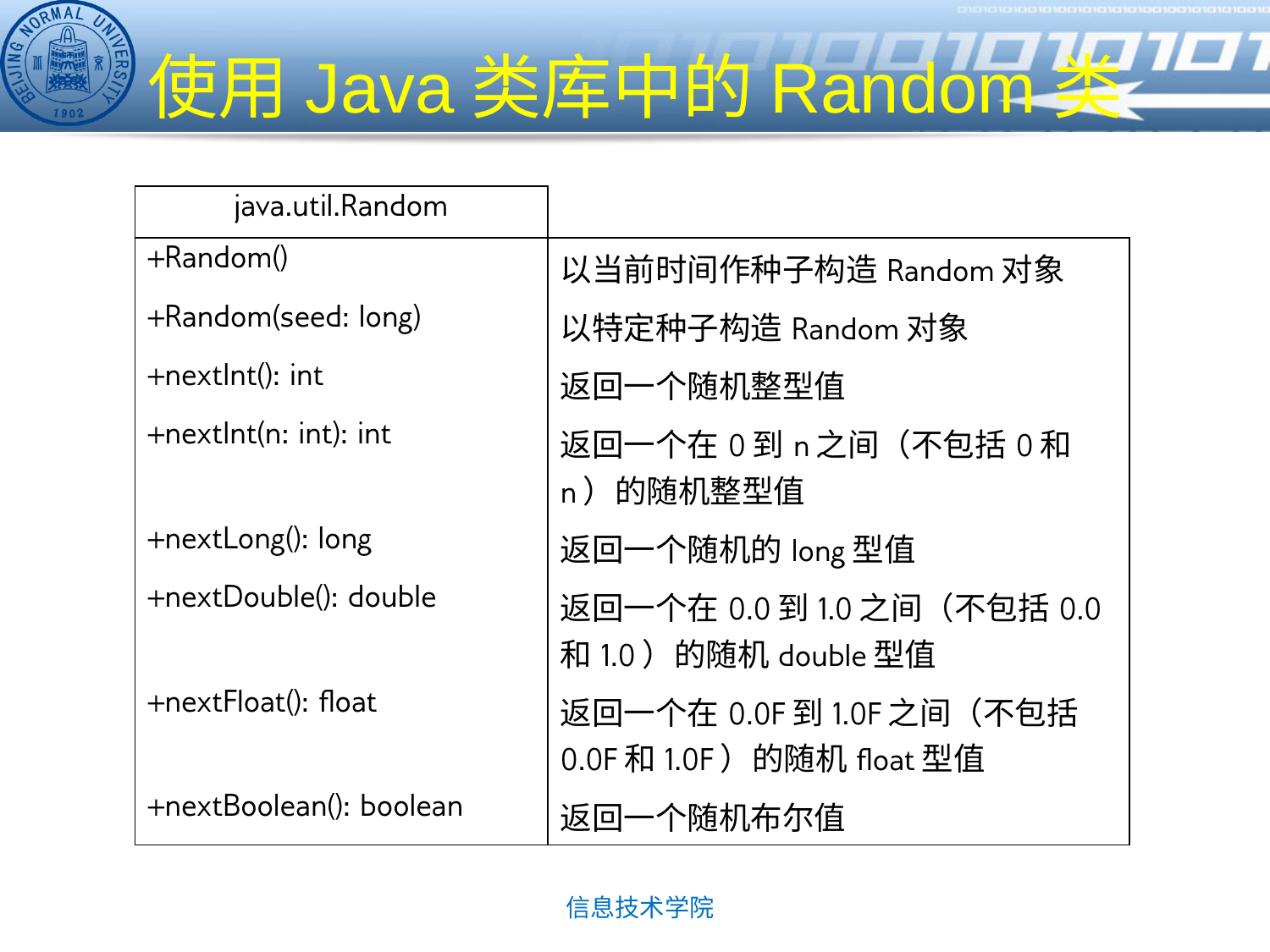

# 使用Java类库中的Random类
| java.util.Random |  |
| --- | --- |
| +Random() | 以当前时间作种子构造Random对象 |
| +Random(seed: long) | 以特定种子构造Random对象 |
| +nextInt(): int | 返回一个随机整型值 |
| +nextInt(n: int): int | 返回一个在0到n之间（不包括0和n）的随机整型值 |
| +nextLong(): long | 返回一个随机的long型值 |
| +nextDouble(): double | 返回一个在0.0到1.0之间（不包括0.0和1.0）的随机double型值 |
| +nextFloat(): float | 返回一个在0.0F到1.0F之间（不包括0.0F和1.0F）的随机float型值 |
| +nextBoolean(): boolean | 返回一个随机布尔值 |
24